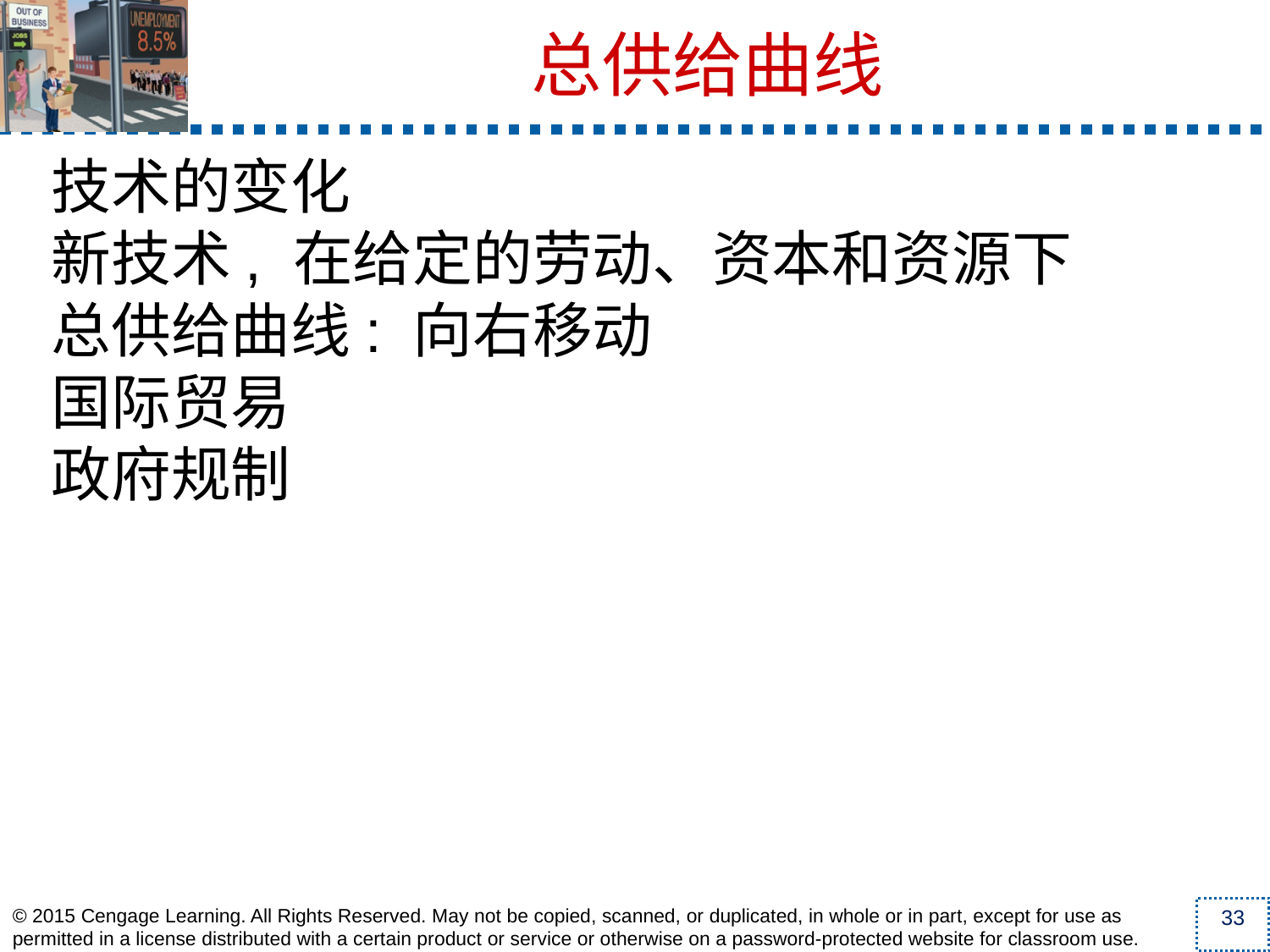

技术的变化
新技术, 在给定的劳动、资本和资源下
总供给曲线: 向右移动
国际贸易
政府规制
总供给曲线
33
© 2015 Cengage Learning. All Rights Reserved. May not be copied, scanned, or duplicated, in whole or in part, except for use as permitted in a license distributed with a certain product or service or otherwise on a password-protected website for classroom use.